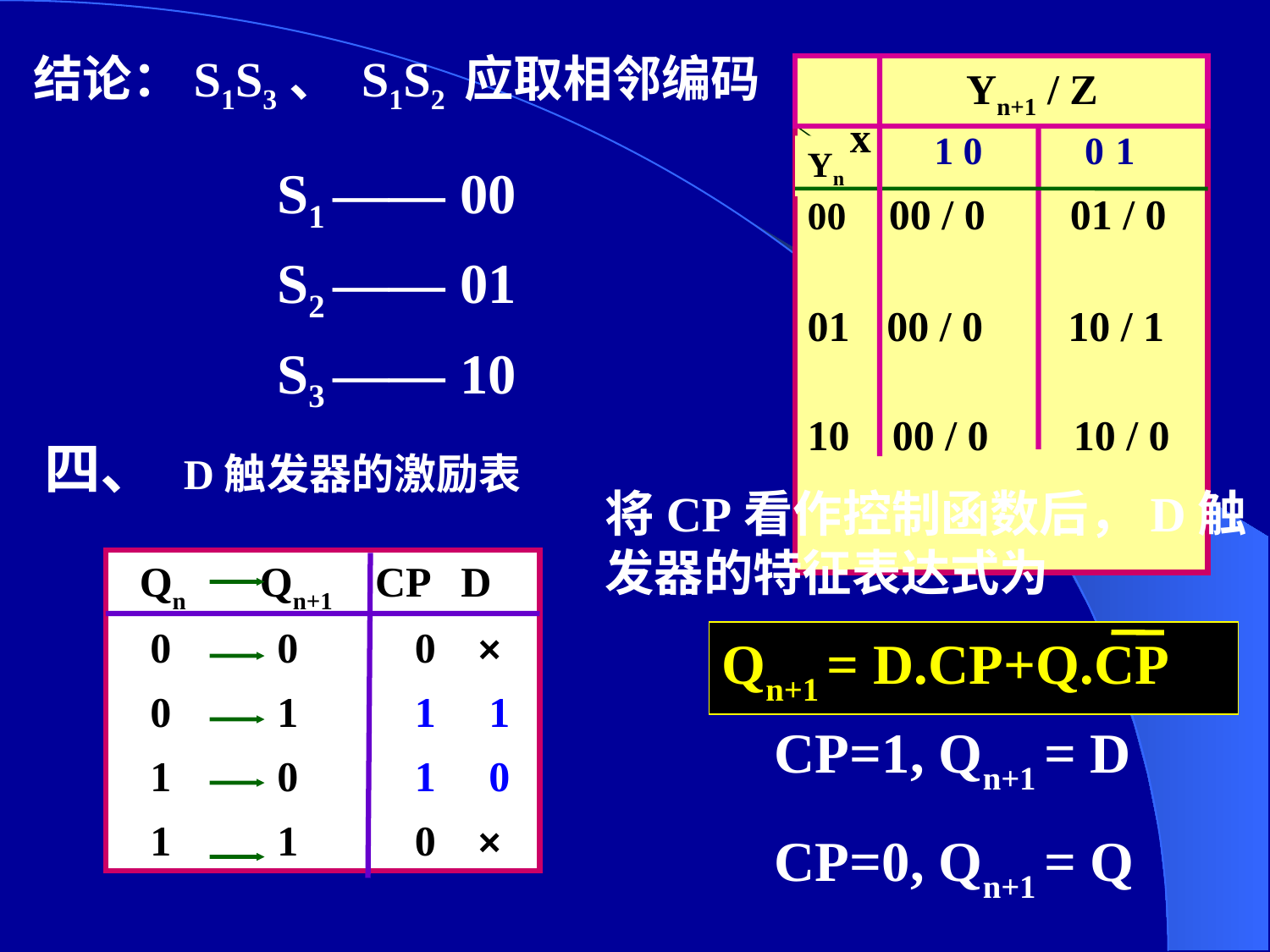

结论：S1S3、 S1S2 应取相邻编码
               Yn+1 / Z

x

             1 0               0  1
00    00 / 0        01 / 0
01      00 / 0        10 / 1
10    00 / 0        10 / 0

Yn

S1 —— 00
S2 —— 01
S3 —— 10
四、 D触发器的激励表
将CP看作控制函数后，D触发器的特征表达式为
  Qn            Qn+1    CP   D
   0          0           0    ×
   0          1           1     1
   1          0           1     0
   1          1           0    ×

Qn+1 = D.CP+Q.CP

CP=1, Qn+1 = D
CP=0, Qn+1 = Q